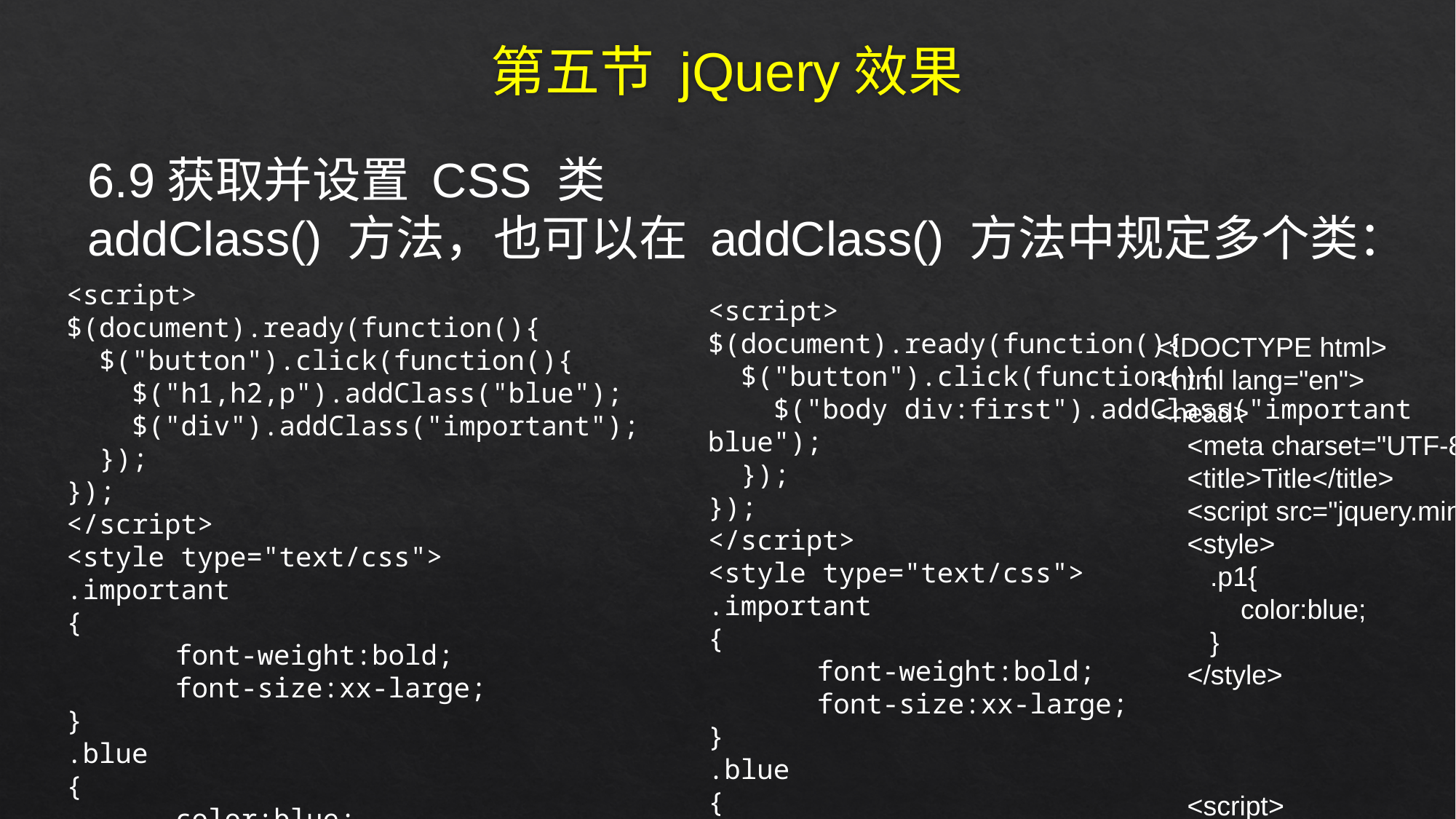

# 第五节 jQuery效果
6.9获取并设置 CSS 类
addClass() 方法，也可以在 addClass() 方法中规定多个类：

<script>
$(document).ready(function(){
  $("button").click(function(){
    $("h1,h2,p").addClass("blue");
    $("div").addClass("important");
  });
});
</script>
<style type="text/css">
.important
{
	font-weight:bold;
	font-size:xx-large;
}
.blue
{
	color:blue;
}
</style>
</head>
<body>

<h1>标题 1</h1>
<h2>标题 2</h2>
<p>这是一个段落。</p>
<p>这是另外一个段落。</p>
<div>这是一些重要的文本!</div>
<br>
<button>为元素添加 class</button>

</body>
<script>
$(document).ready(function(){
  $("button").click(function(){
    $("body div:first").addClass("important blue");
  });
});
</script>
<style type="text/css">
.important
{
	font-weight:bold;
	font-size:xx-large;
}
.blue
{
	color:blue;
}
</style>
</head>
<body>

<div id="div1">这是一些文本。</div>
<div id="div2">这是一些文本。</div>
<br>
<button>为第一个 div 元素添加类</button>

</body>
<!DOCTYPE html>
<html lang="en">
<head>
    <meta charset="UTF-8">
    <title>Title</title>
    <script src="jquery.min.js"></script>
    <style>
       .p1{
           color:blue;
       }
    </style>

    <script>

;        $(document).ready(function () {
         $("#btn").click(function () {
           $("p").addClass("p1");

         });
     })
    </script>
</head>
<body>

<p>AAAAA</p>
<p>CCCCC</p>
<p >EEEEE</p>
<button id="btn">OK</button>

</body>
</html>